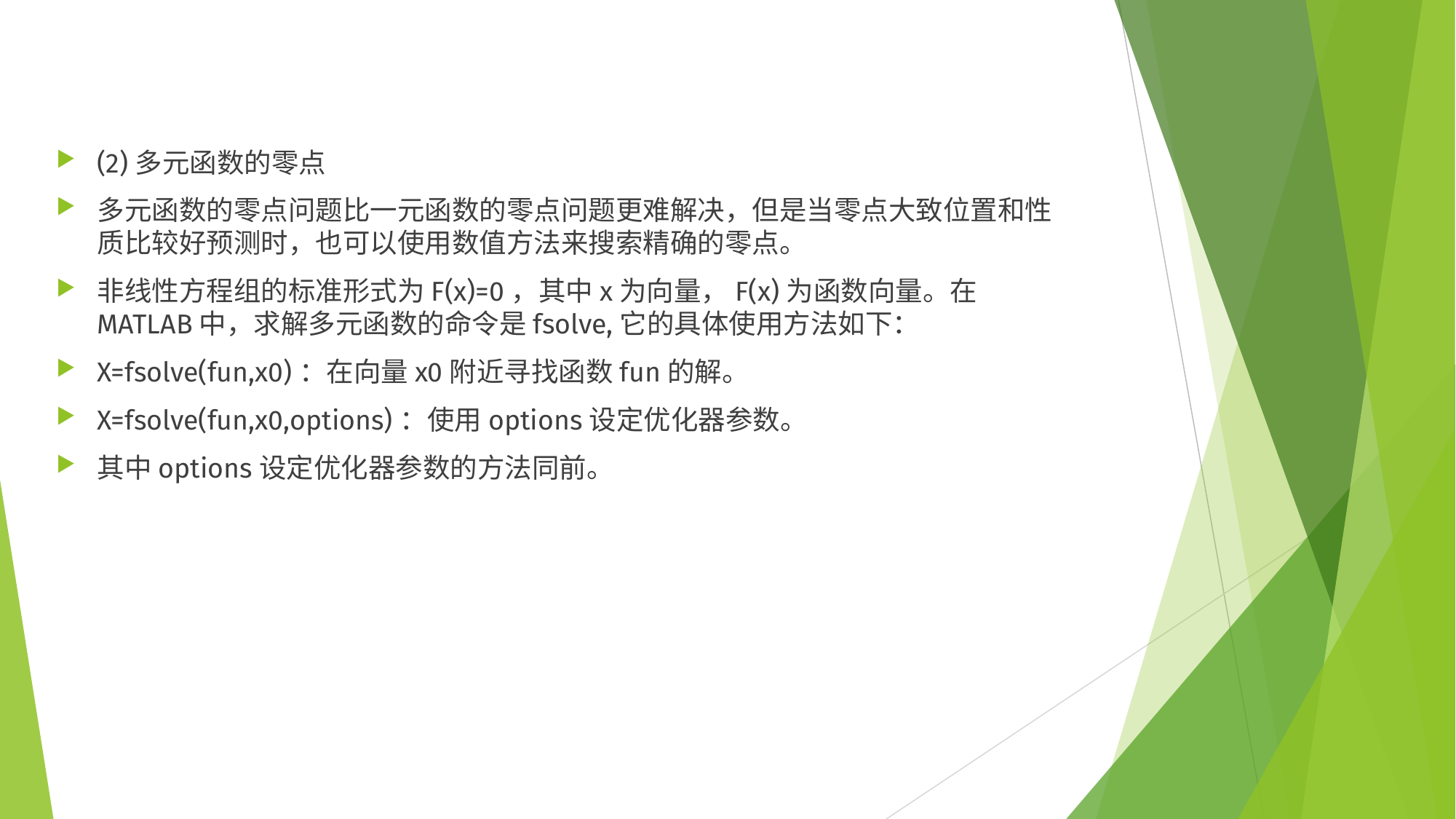

(2)多元函数的零点
多元函数的零点问题比一元函数的零点问题更难解决，但是当零点大致位置和性质比较好预测时，也可以使用数值方法来搜索精确的零点。
非线性方程组的标准形式为F(x)=0，其中x为向量，F(x)为函数向量。在MATLAB中，求解多元函数的命令是fsolve,它的具体使用方法如下：
X=fsolve(fun,x0)：在向量x0附近寻找函数fun的解。
X=fsolve(fun,x0,options)：使用options设定优化器参数。
其中options设定优化器参数的方法同前。